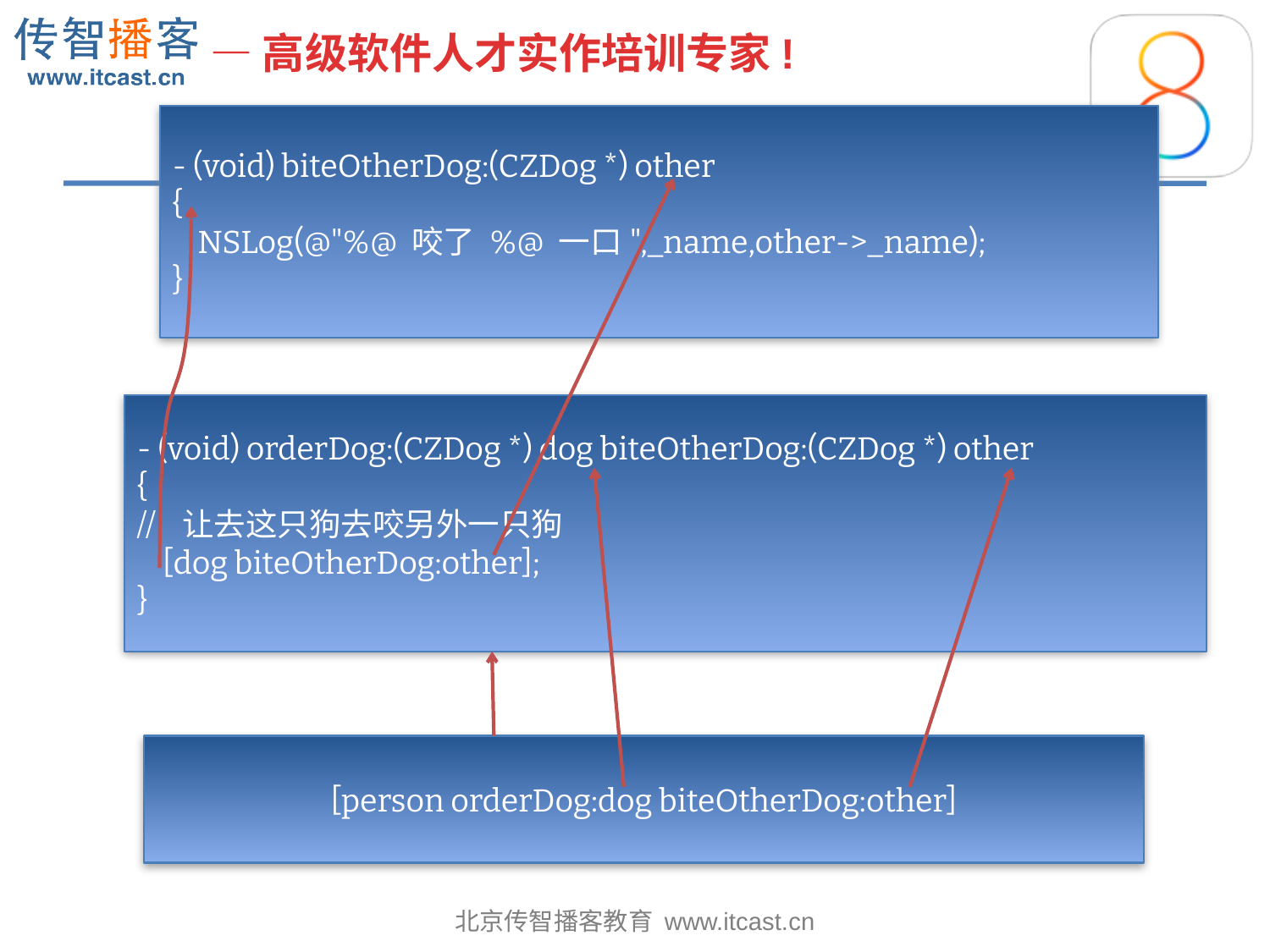

- (void) biteOtherDog:(CZDog *) other
{
    NSLog(@"%@ 咬了 %@ 一口",_name,other->_name);
}
- (void) orderDog:(CZDog *) dog biteOtherDog:(CZDog *) other
{
//   让去这只狗去咬另外一只狗
    [dog biteOtherDog:other];
}
[person orderDog:dog biteOtherDog:other]